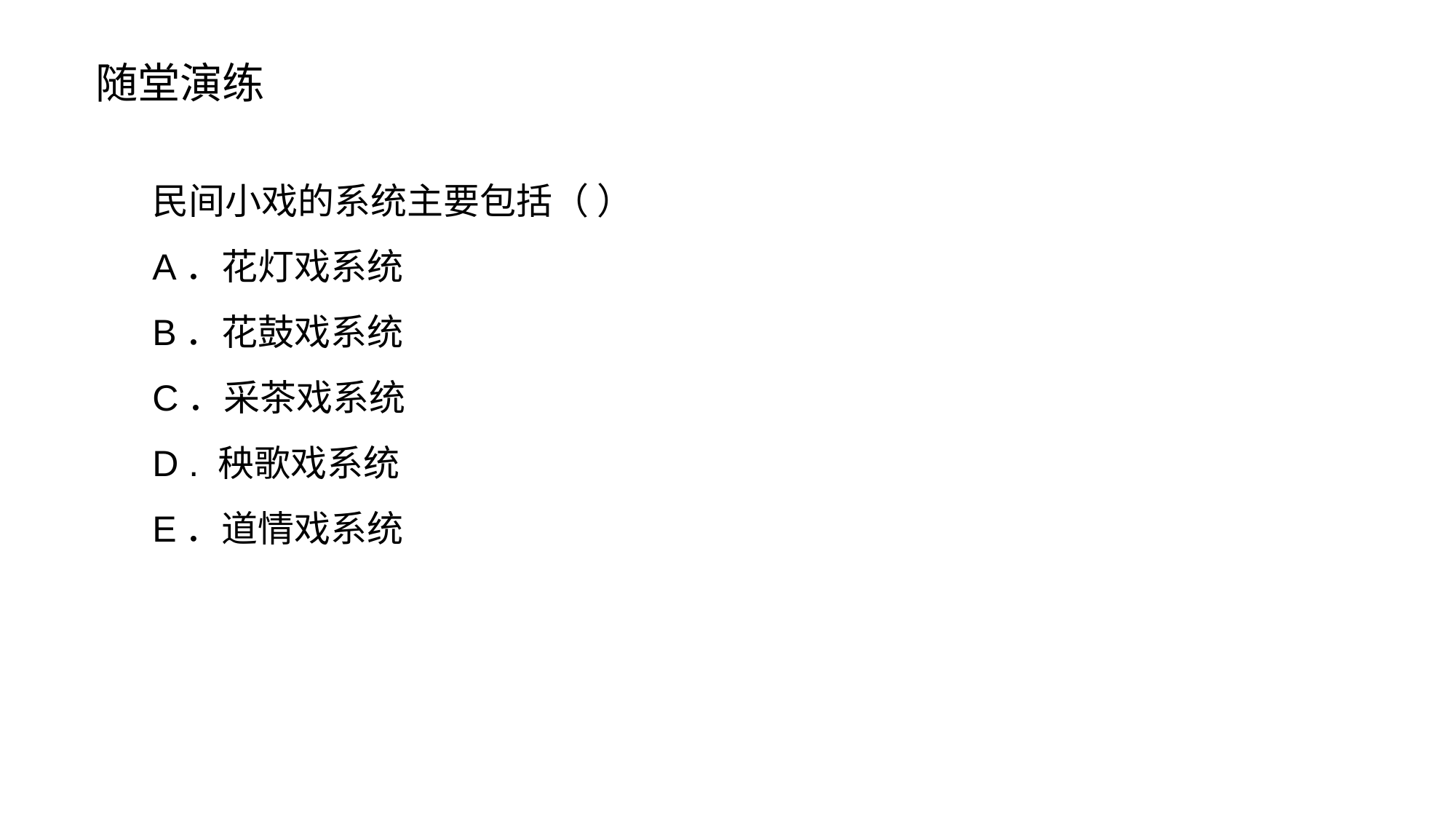

随堂演练
民间小戏的系统主要包括（ ）
A．花灯戏系统
B．花鼓戏系统
C．采茶戏系统
D . 秧歌戏系统
E．道情戏系统